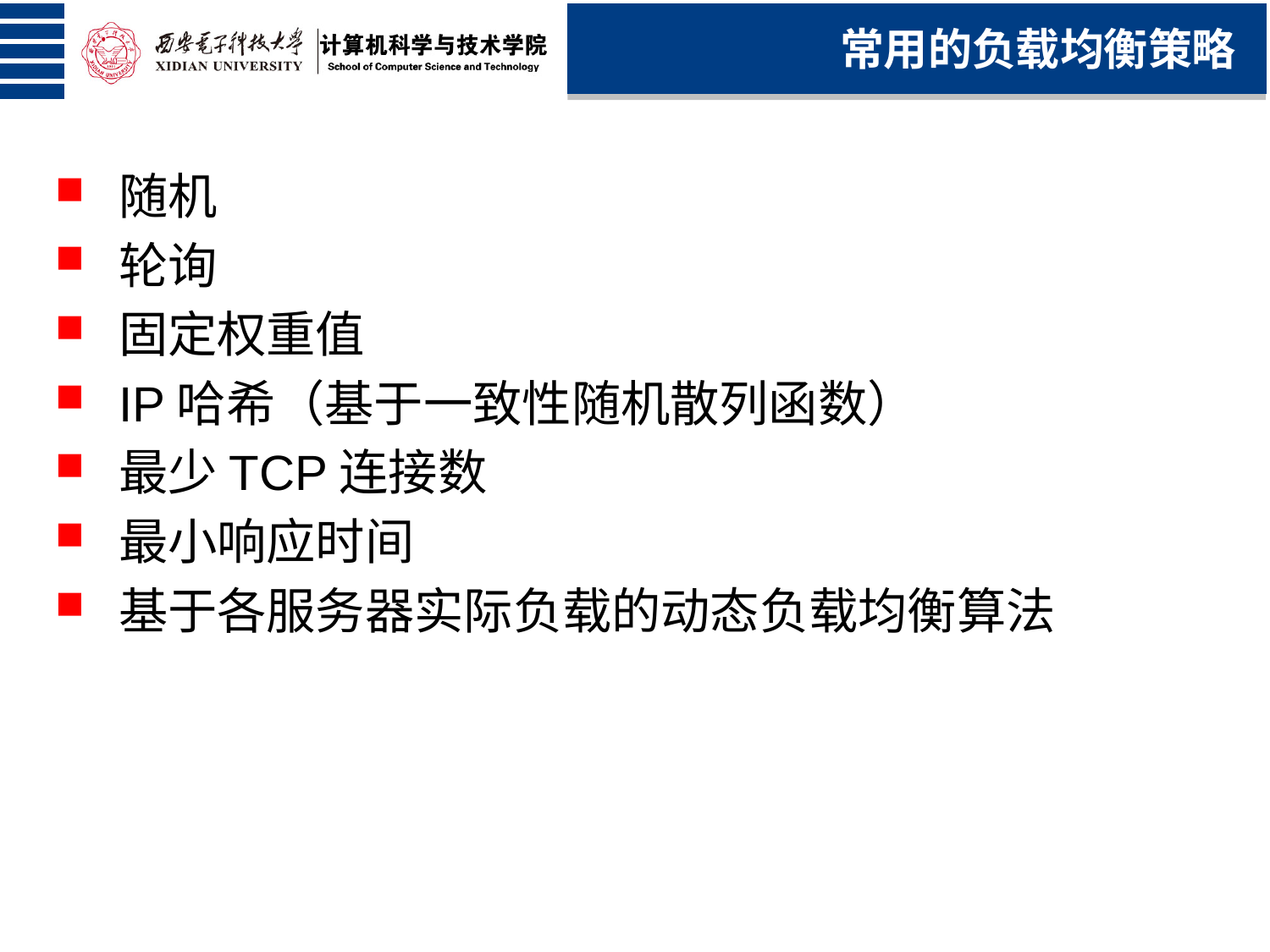

常用的负载均衡策略
随机
轮询
固定权重值
IP哈希（基于一致性随机散列函数）
最少TCP连接数
最小响应时间
基于各服务器实际负载的动态负载均衡算法